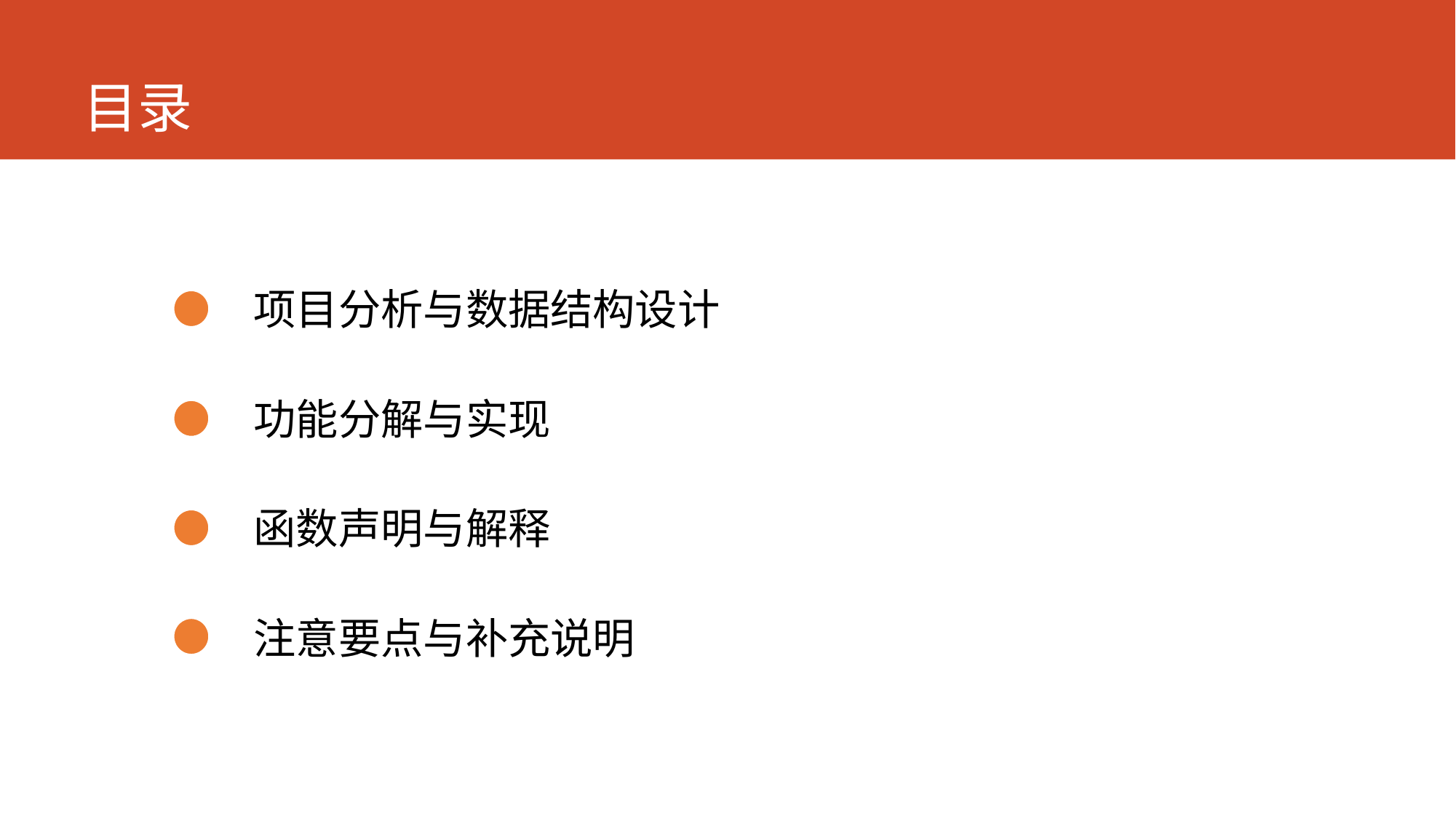

# 目录
项目分析与数据结构设计

功能分解与实现

函数声明与解释

注意要点与补充说明